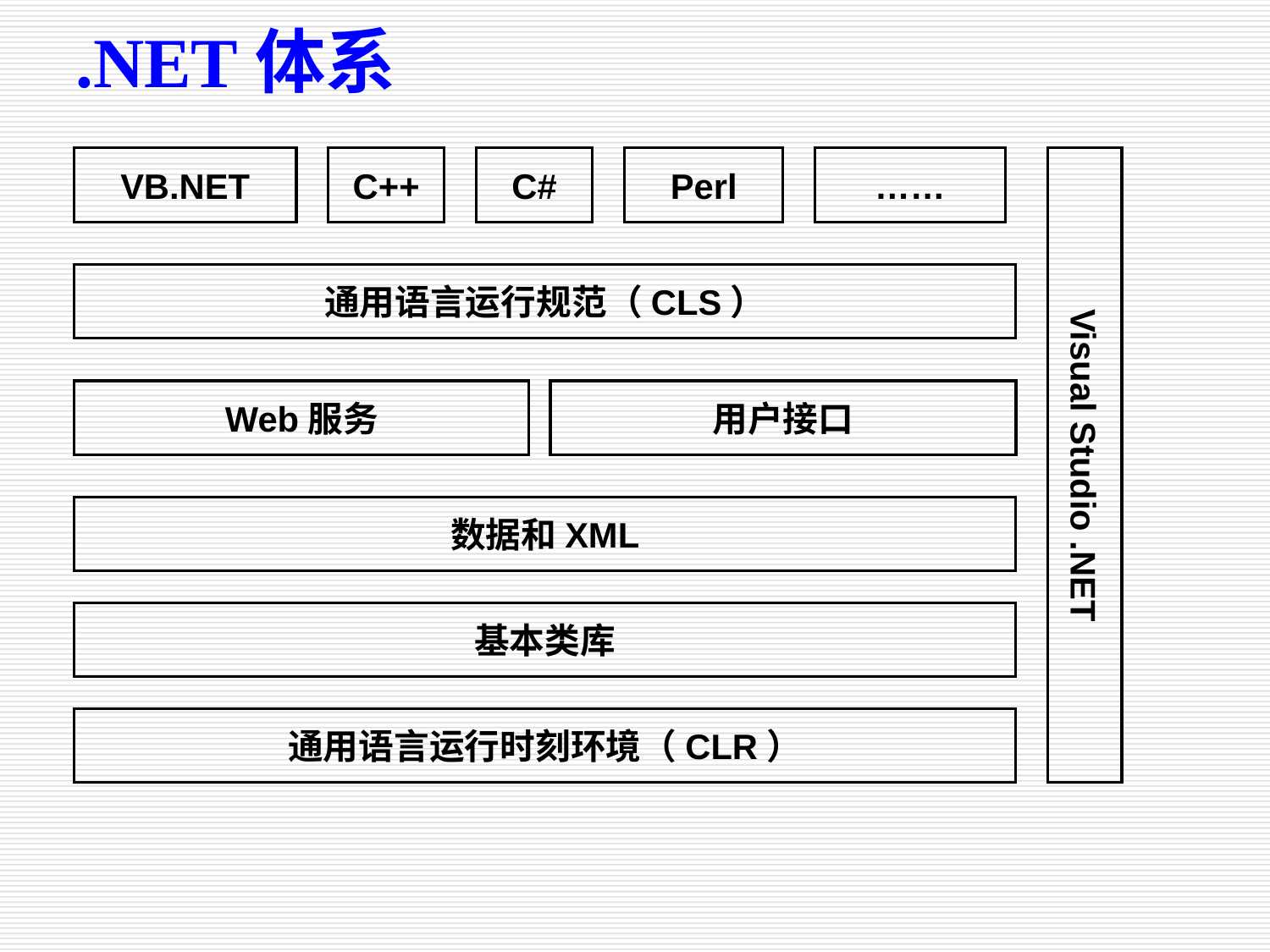

.NET体系
VB.NET
C++
C#
Perl
……
通用语言运行规范（CLS）
Web服务
用户接口
Visual Studio .NET
数据和XML
基本类库
通用语言运行时刻环境（CLR）